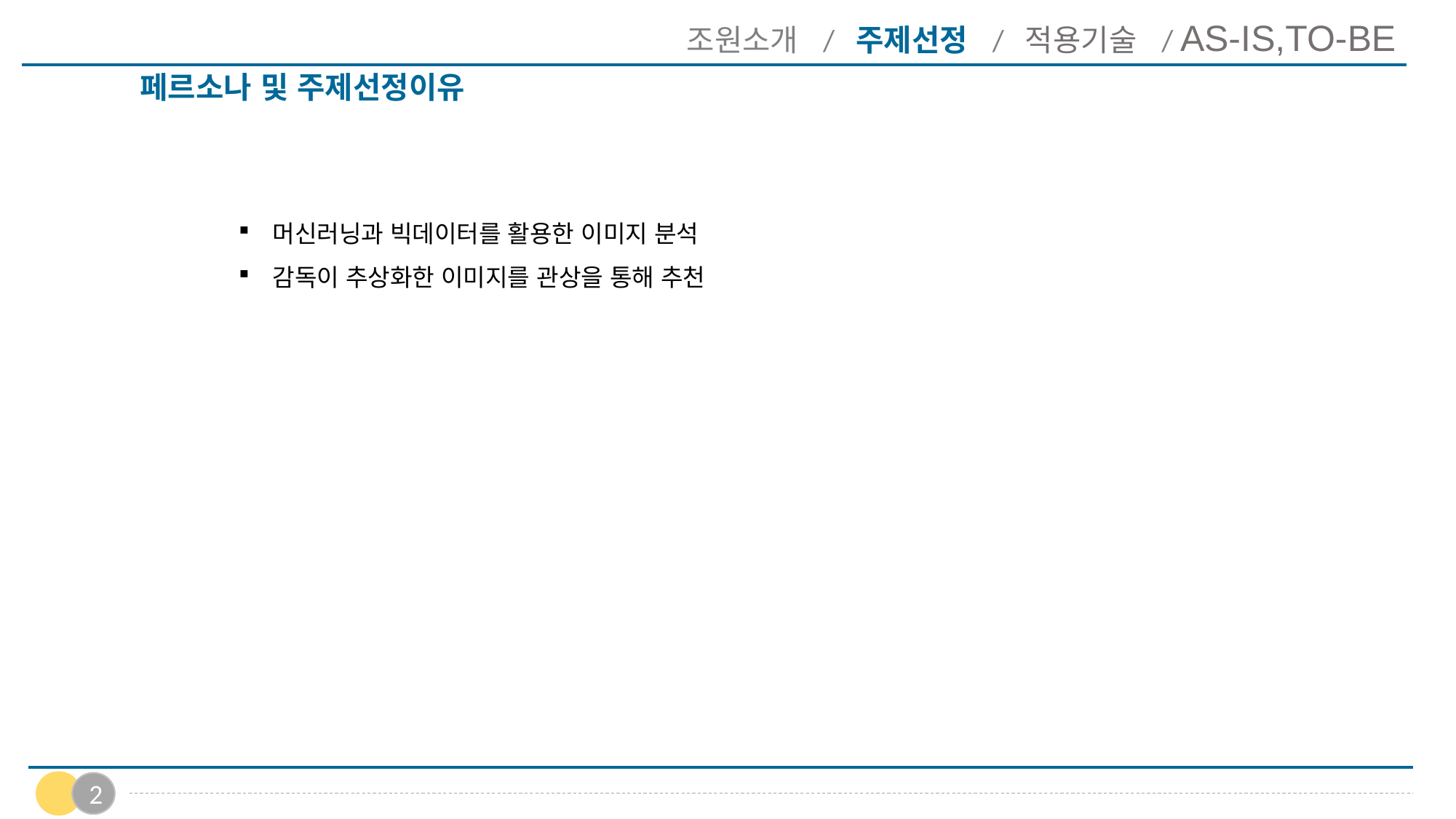

조원소개  /  주제선정  /  적용기술  / AS-IS,TO-BE

# 페르소나 및 주제선정이유
머신러닝과 빅데이터를 활용한 이미지 분석
감독이 추상화한 이미지를 관상을 통해 추천
2

2